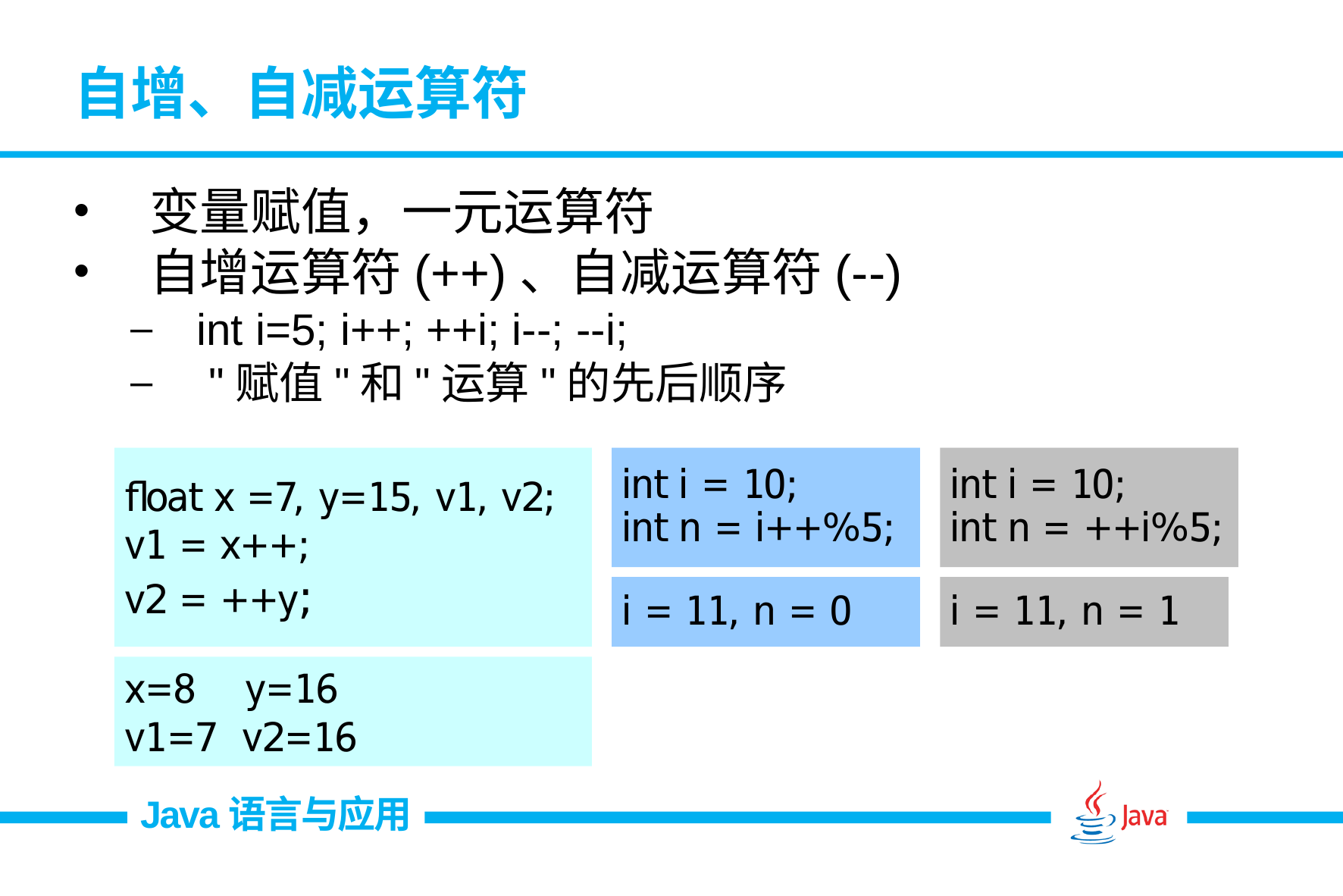

# 自增、自减运算符
变量赋值，一元运算符
自增运算符(++)、自减运算符(--)
int i=5; i++; ++i; i--; --i;
 "赋值"和"运算"的先后顺序
float x =7, y=15, v1, v2;
v1 = x++;
v2 = ++y;
int i = 10;
int n = i++%5;
int i = 10;
int n = ++i%5;
i = 11, n = 0
i = 11, n = 1
x=8    y=16
v1=7  v2=16